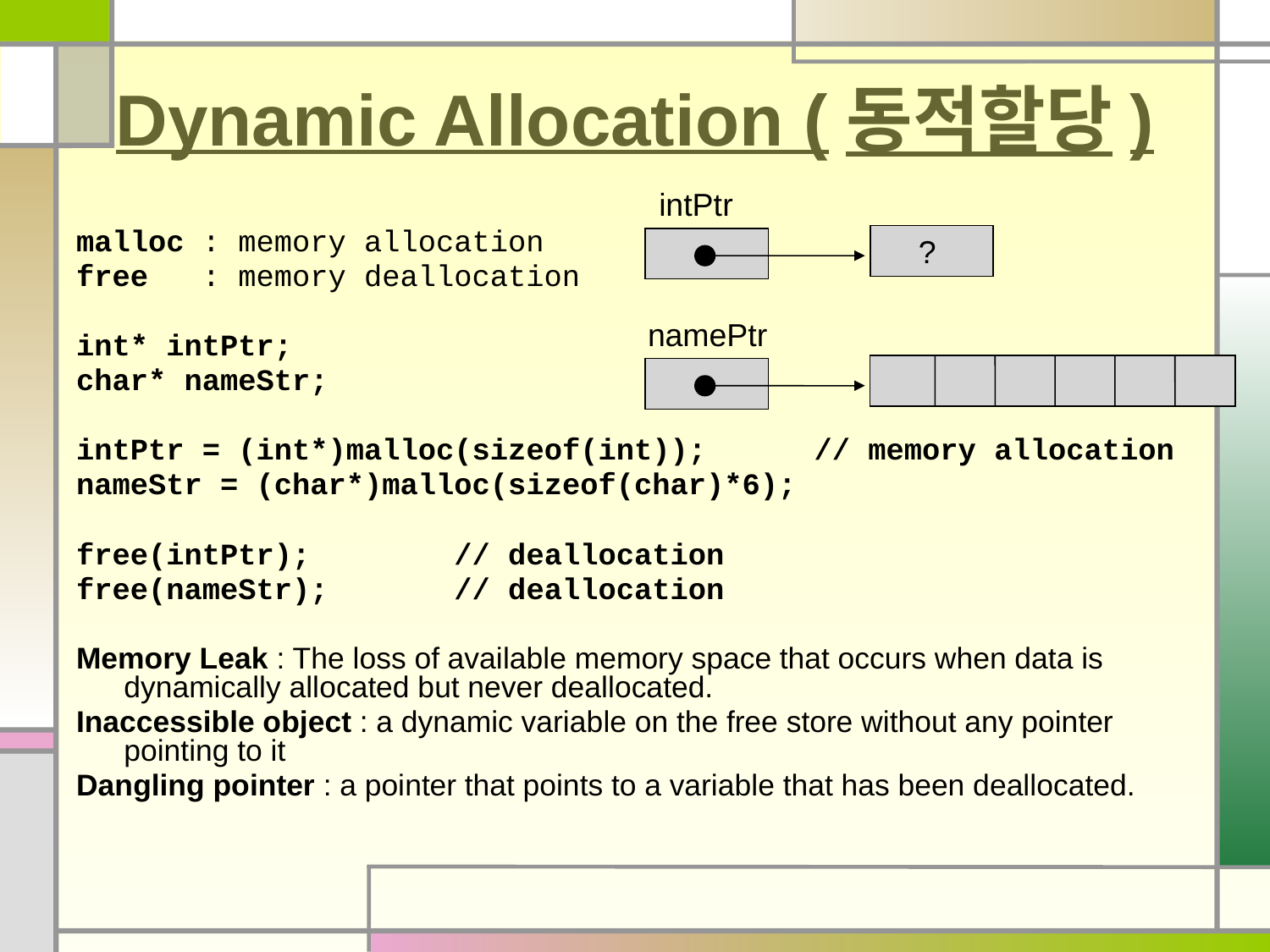

# Dynamic Allocation (동적할당)
intPtr
malloc : memory allocation
free   : memory deallocation

int* intPtr;
char* nameStr;

intPtr = (int*)malloc(sizeof(int));      // memory allocation
nameStr = (char*)malloc(sizeof(char)*6);

free(intPtr);        // deallocation
free(nameStr);       // deallocation

Memory Leak : The loss of available memory space that occurs when data is dynamically allocated but never deallocated.
Inaccessible object : a dynamic variable on the free store without any pointer pointing to it
Dangling pointer : a pointer that points to a variable that has been deallocated.
    ?

namePtr